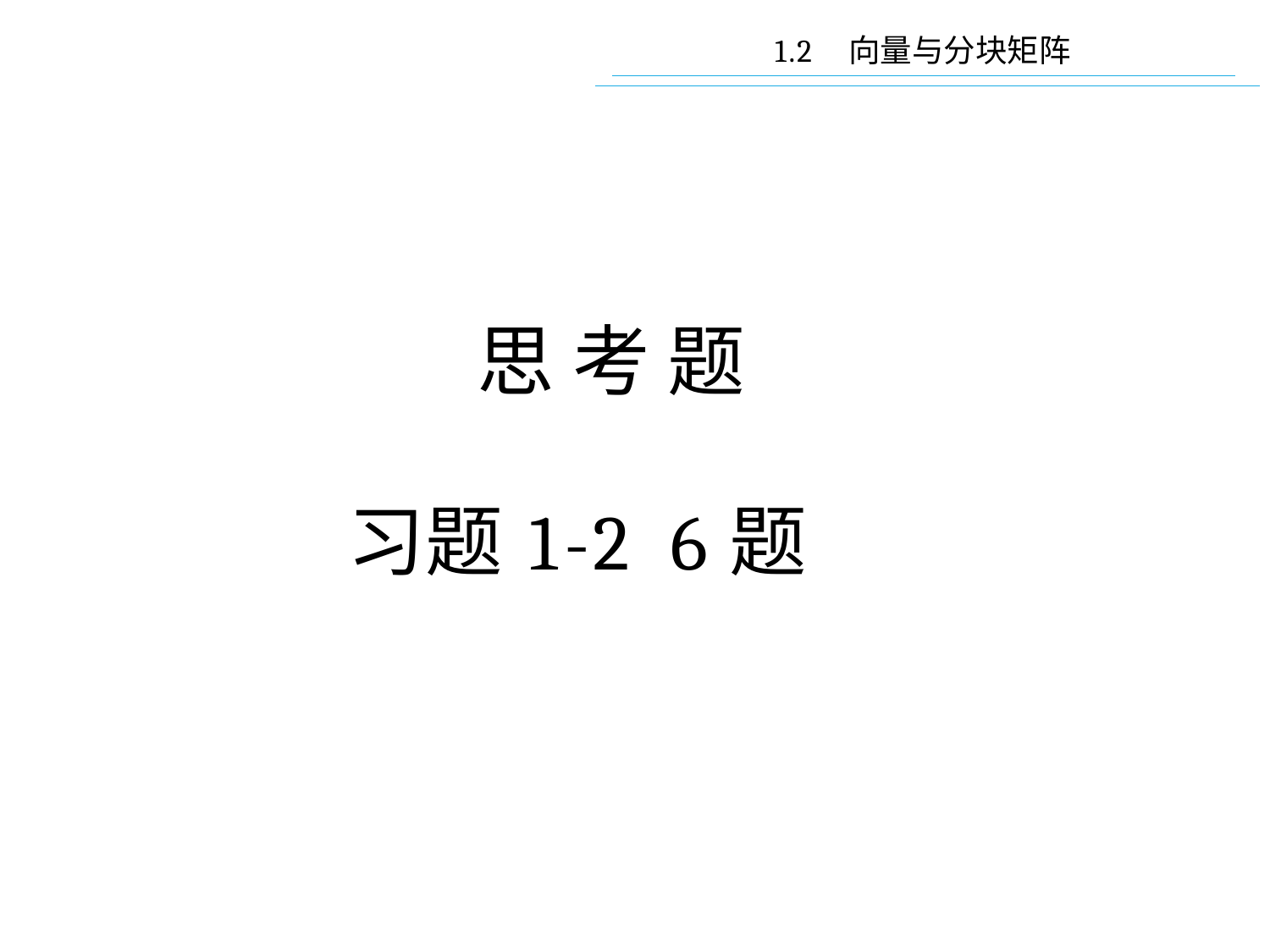

1.2    向量与分块矩阵
思 考 题
习题1-2  6题